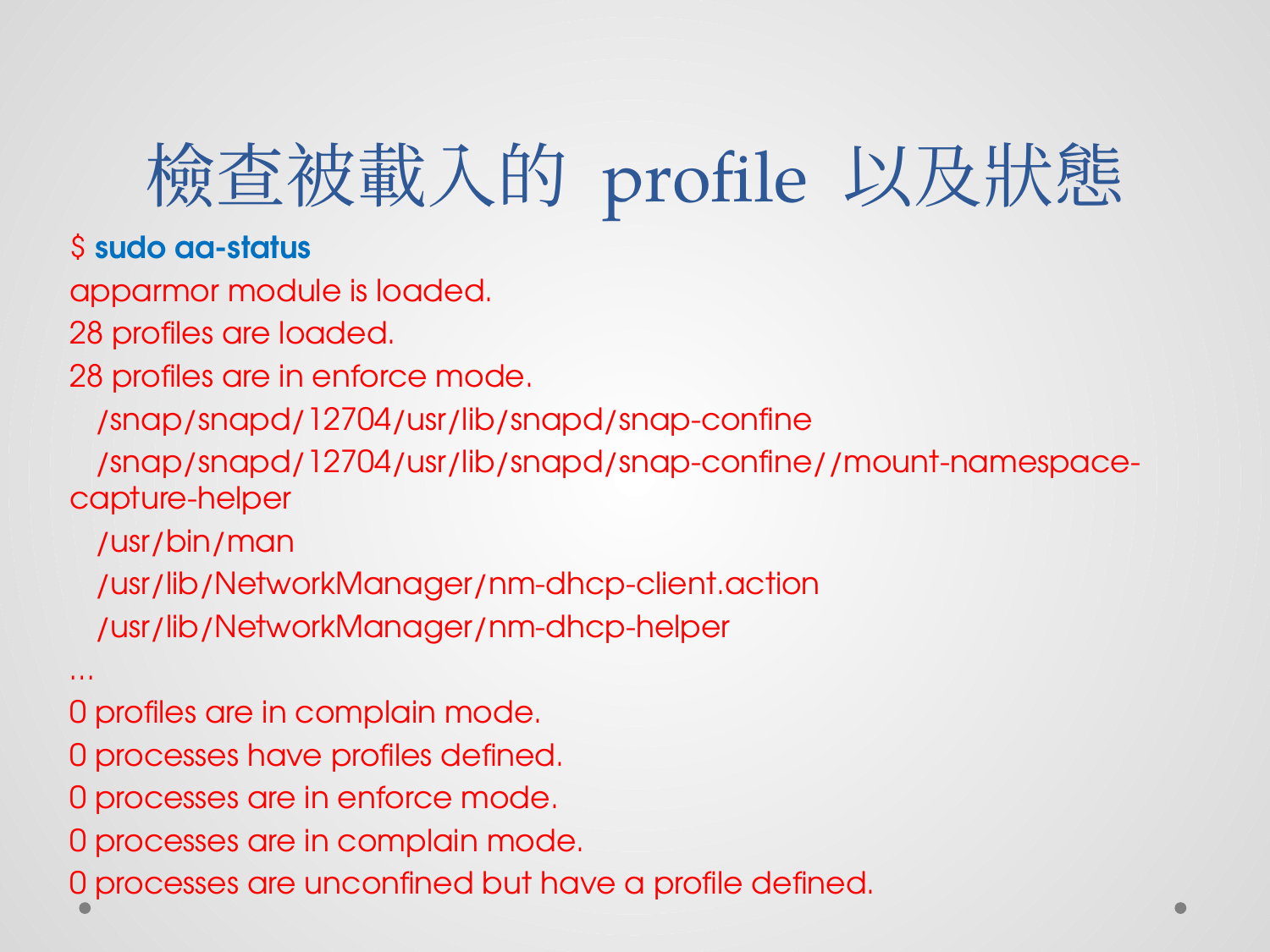

# 檢查被載入的 profile 以及狀態
$ sudo aa-status
apparmor module is loaded.
28 profiles are loaded.
28 profiles are in enforce mode.
   /snap/snapd/12704/usr/lib/snapd/snap-confine
   /snap/snapd/12704/usr/lib/snapd/snap-confine//mount-namespace-capture-helper
   /usr/bin/man
   /usr/lib/NetworkManager/nm-dhcp-client.action
   /usr/lib/NetworkManager/nm-dhcp-helper
…
0 profiles are in complain mode.
0 processes have profiles defined.
0 processes are in enforce mode.
0 processes are in complain mode.
0 processes are unconfined but have a profile defined.